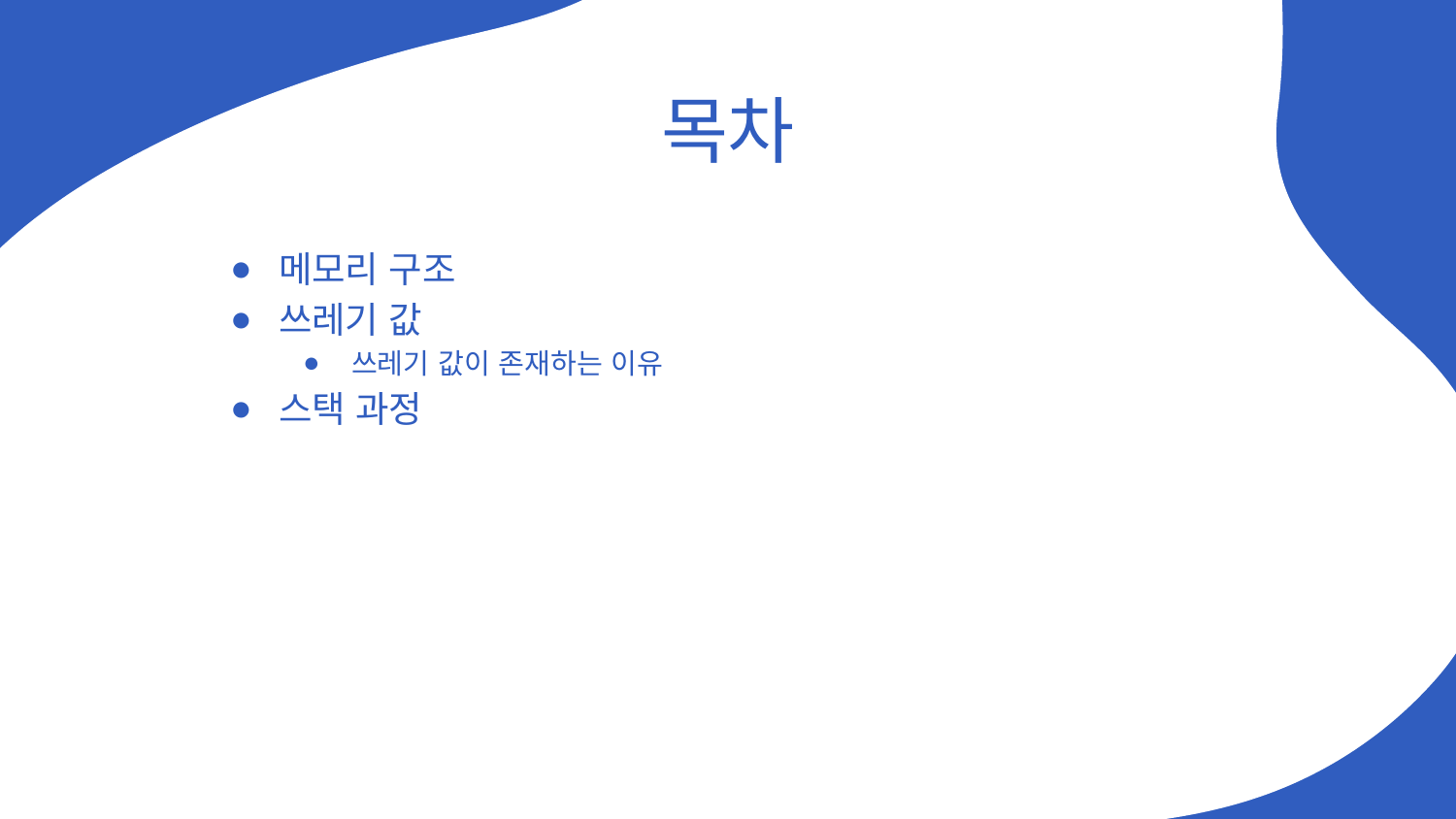

# 목차
메모리 구조
쓰레기 값
쓰레기 값이 존재하는 이유
스택 과정